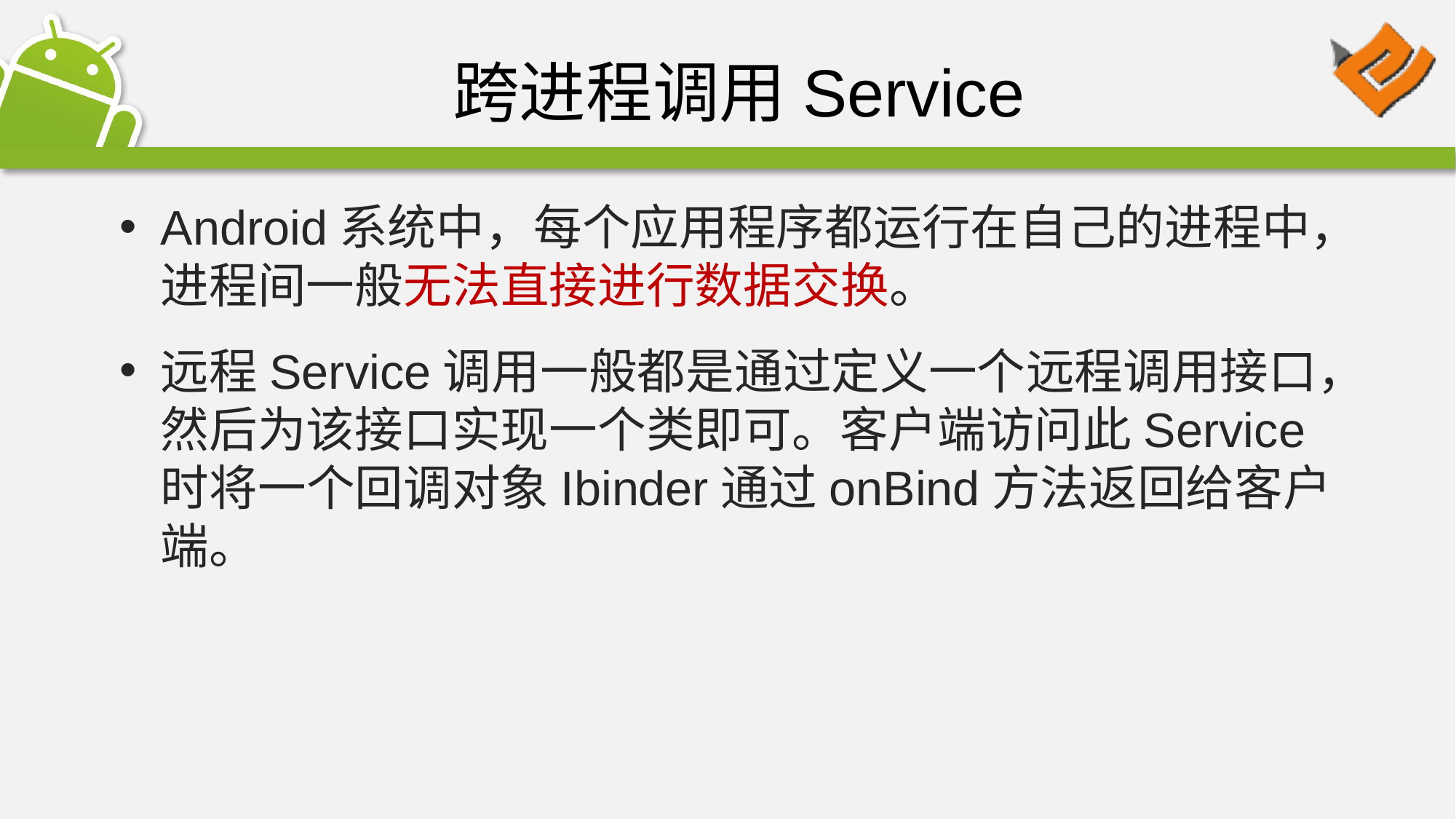

# 跨进程调用Service
Android系统中，每个应用程序都运行在自己的进程中，进程间一般无法直接进行数据交换。
远程Service调用一般都是通过定义一个远程调用接口，然后为该接口实现一个类即可。客户端访问此Service时将一个回调对象Ibinder通过onBind方法返回给客户端。